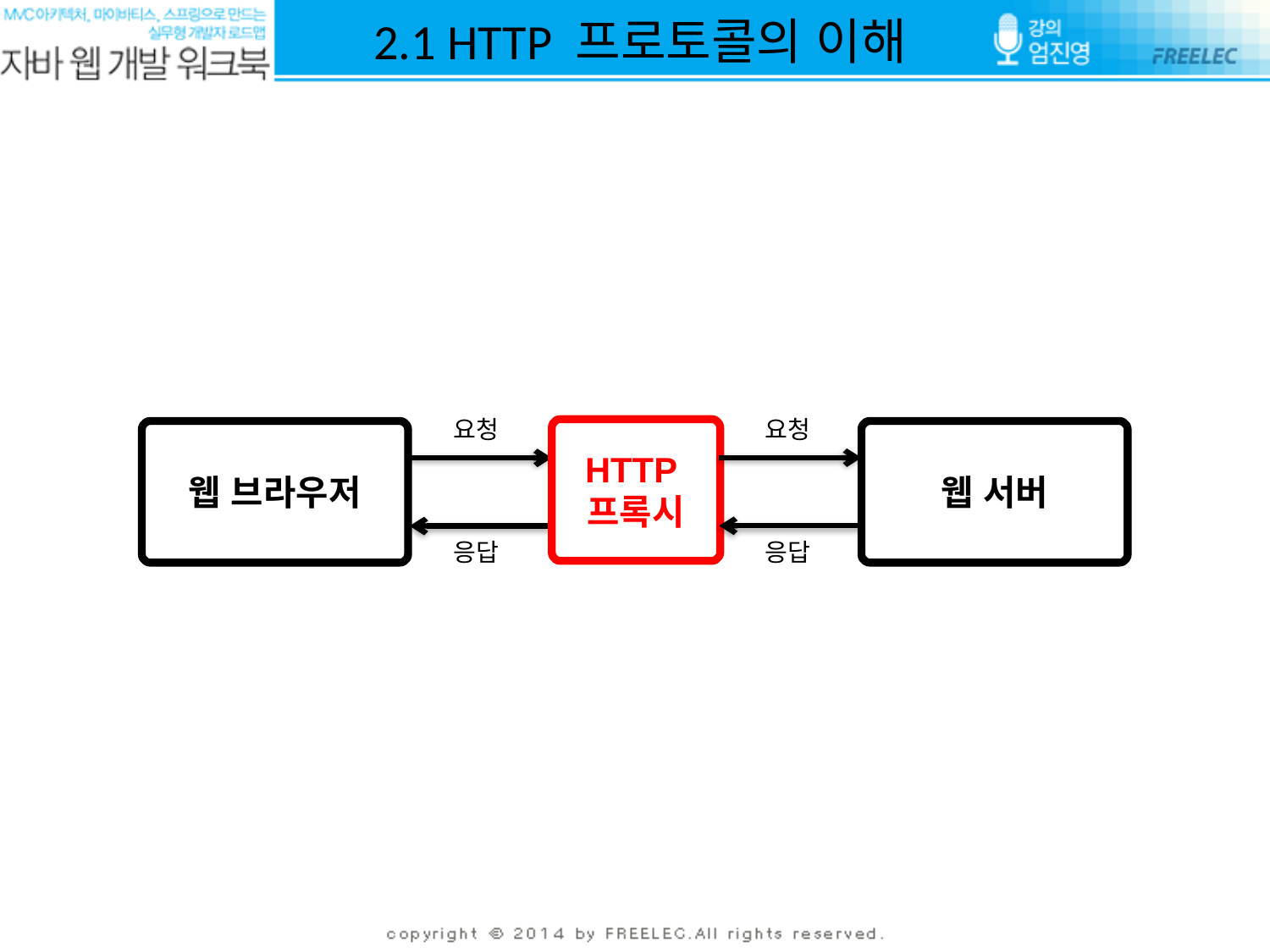

# 2.1 HTTP 프로토콜의 이해
요청
요청
HTTP
프록시
웹 브라우저
웹 서버
응답
응답